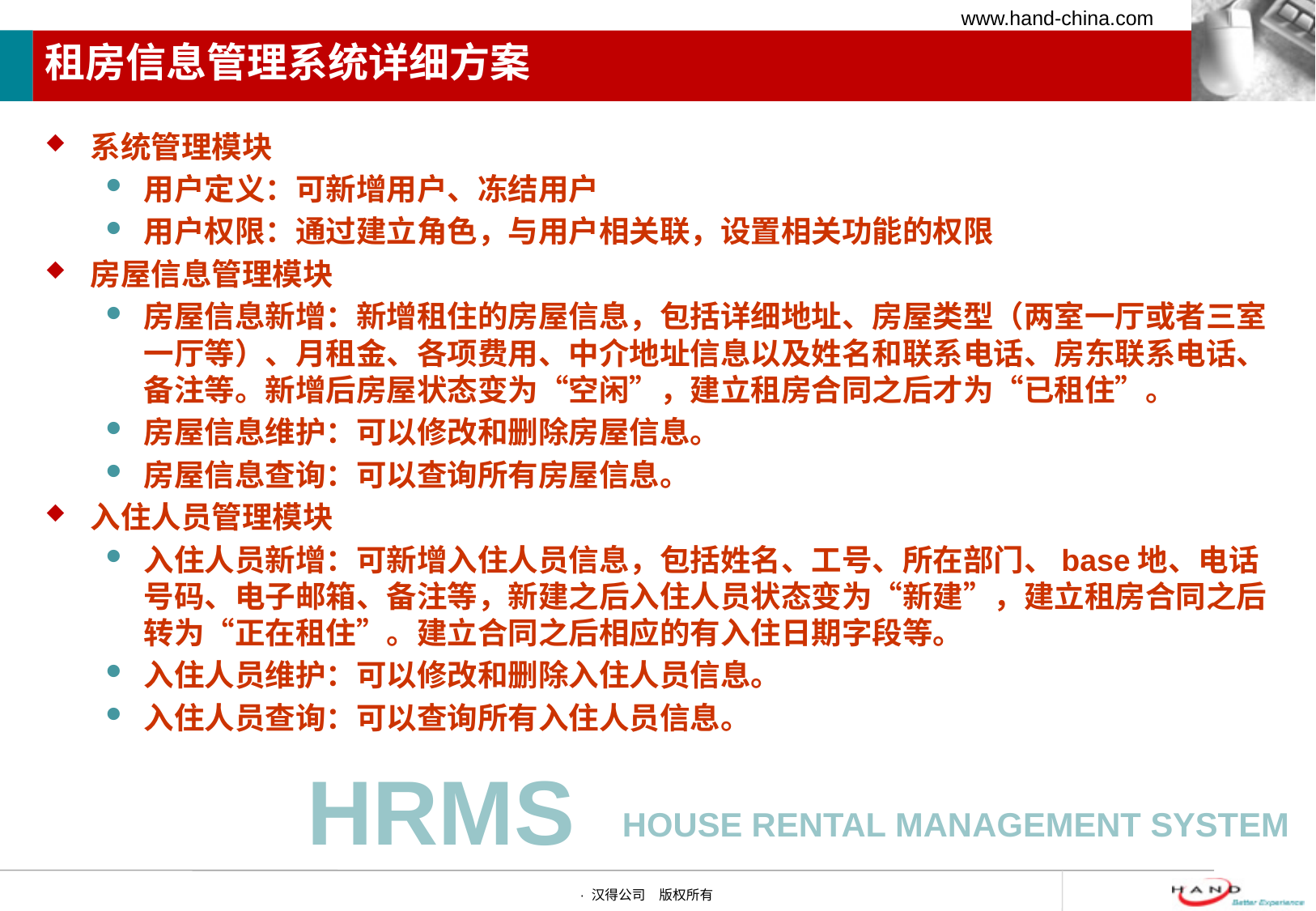

# 租房信息管理系统详细方案
系统管理模块
用户定义：可新增用户、冻结用户
用户权限：通过建立角色，与用户相关联，设置相关功能的权限
房屋信息管理模块
房屋信息新增：新增租住的房屋信息，包括详细地址、房屋类型（两室一厅或者三室一厅等）、月租金、各项费用、中介地址信息以及姓名和联系电话、房东联系电话、备注等。新增后房屋状态变为“空闲”，建立租房合同之后才为“已租住”。
房屋信息维护：可以修改和删除房屋信息。
房屋信息查询：可以查询所有房屋信息。
入住人员管理模块
入住人员新增：可新增入住人员信息，包括姓名、工号、所在部门、base地、电话号码、电子邮箱、备注等，新建之后入住人员状态变为“新建”，建立租房合同之后转为“正在租住”。建立合同之后相应的有入住日期字段等。
入住人员维护：可以修改和删除入住人员信息。
入住人员查询：可以查询所有入住人员信息。
HRMS
House rental MANAGEMENT system
10